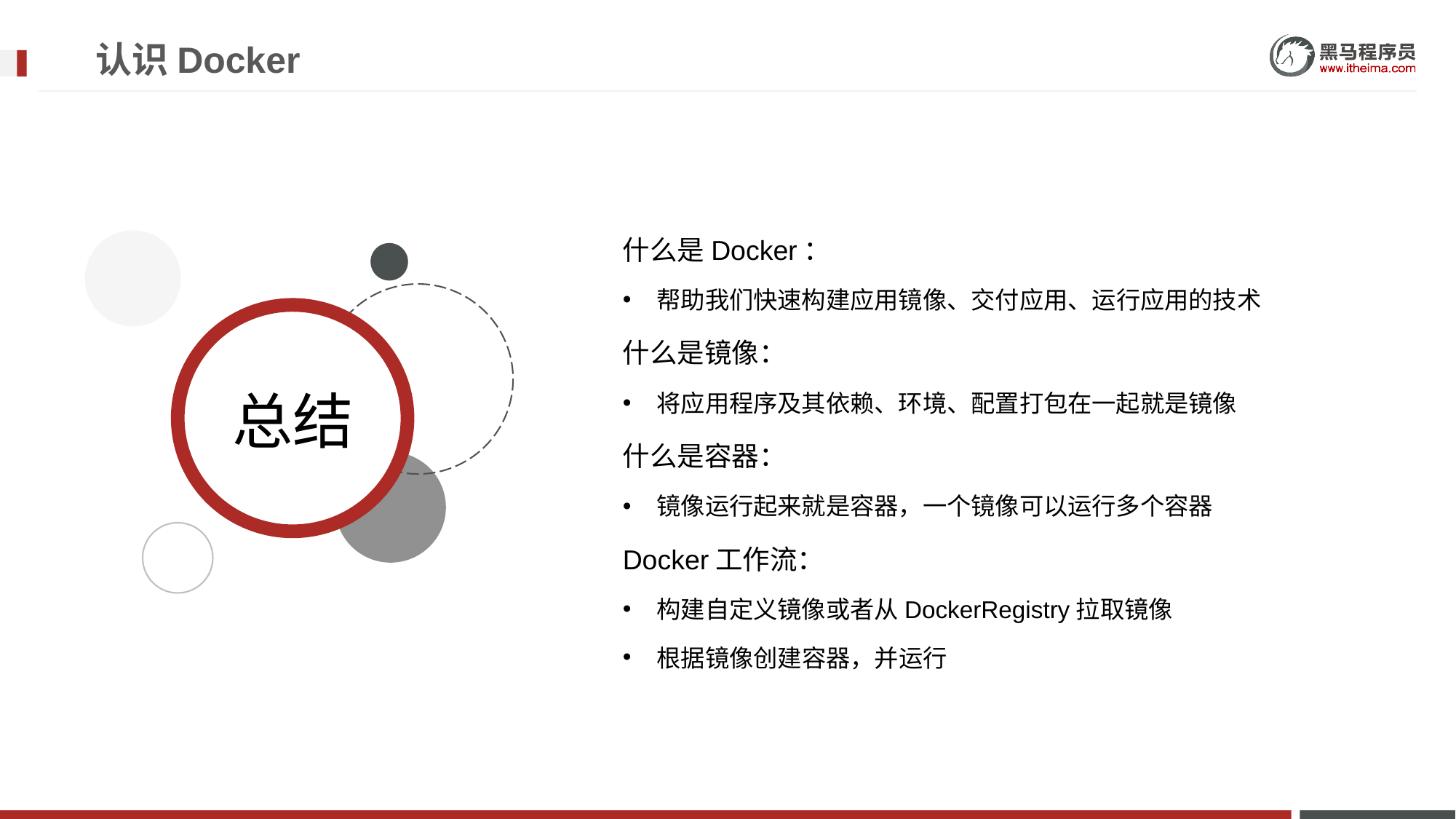

# 认识Docker
什么是Docker：
帮助我们快速构建应用镜像、交付应用、运行应用的技术
什么是镜像：
将应用程序及其依赖、环境、配置打包在一起就是镜像
什么是容器：
镜像运行起来就是容器，一个镜像可以运行多个容器
Docker工作流：
构建自定义镜像或者从DockerRegistry拉取镜像
根据镜像创建容器，并运行